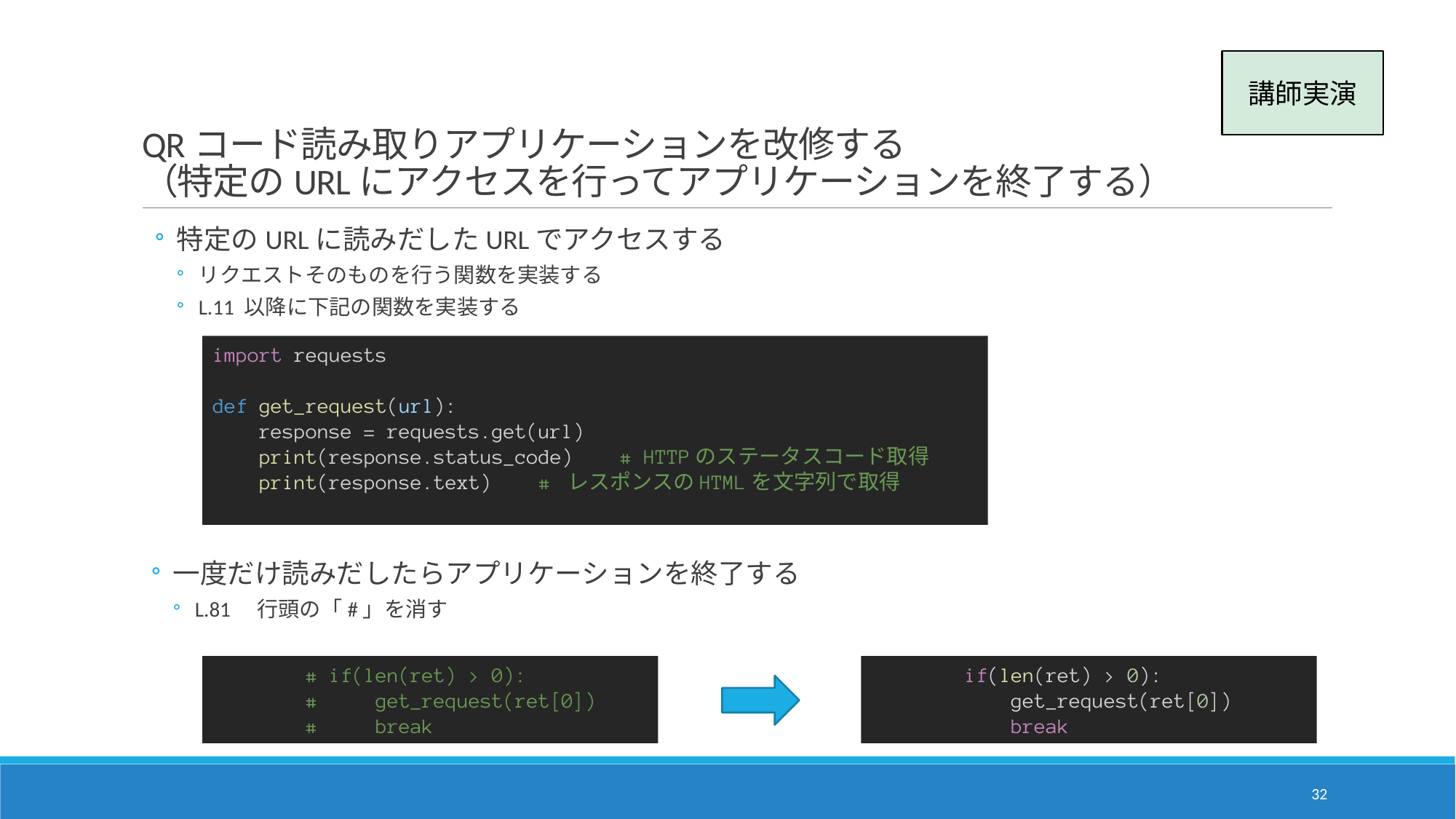

# QRコード読み取りアプリケーションを改修する （特定のURLにアクセスを行ってアプリケーションを終了する）
講師実演
特定のURLに読みだしたURLでアクセスする
リクエストそのものを行う関数を実装する
L.11 以降に下記の関数を実装する

import requests
def get_request(url):
    response = requests.get(url)
    print(response.status_code)    # HTTPのステータスコード取得
    print(response.text)    # レスポンスのHTMLを文字列で取得

一度だけ読みだしたらアプリケーションを終了する
L.81　行頭の「#」を消す

        # if(len(ret) > 0):
        #     get_request(ret[0])
        #     break
        if(len(ret) > 0):
            get_request(ret[0])
            break

32